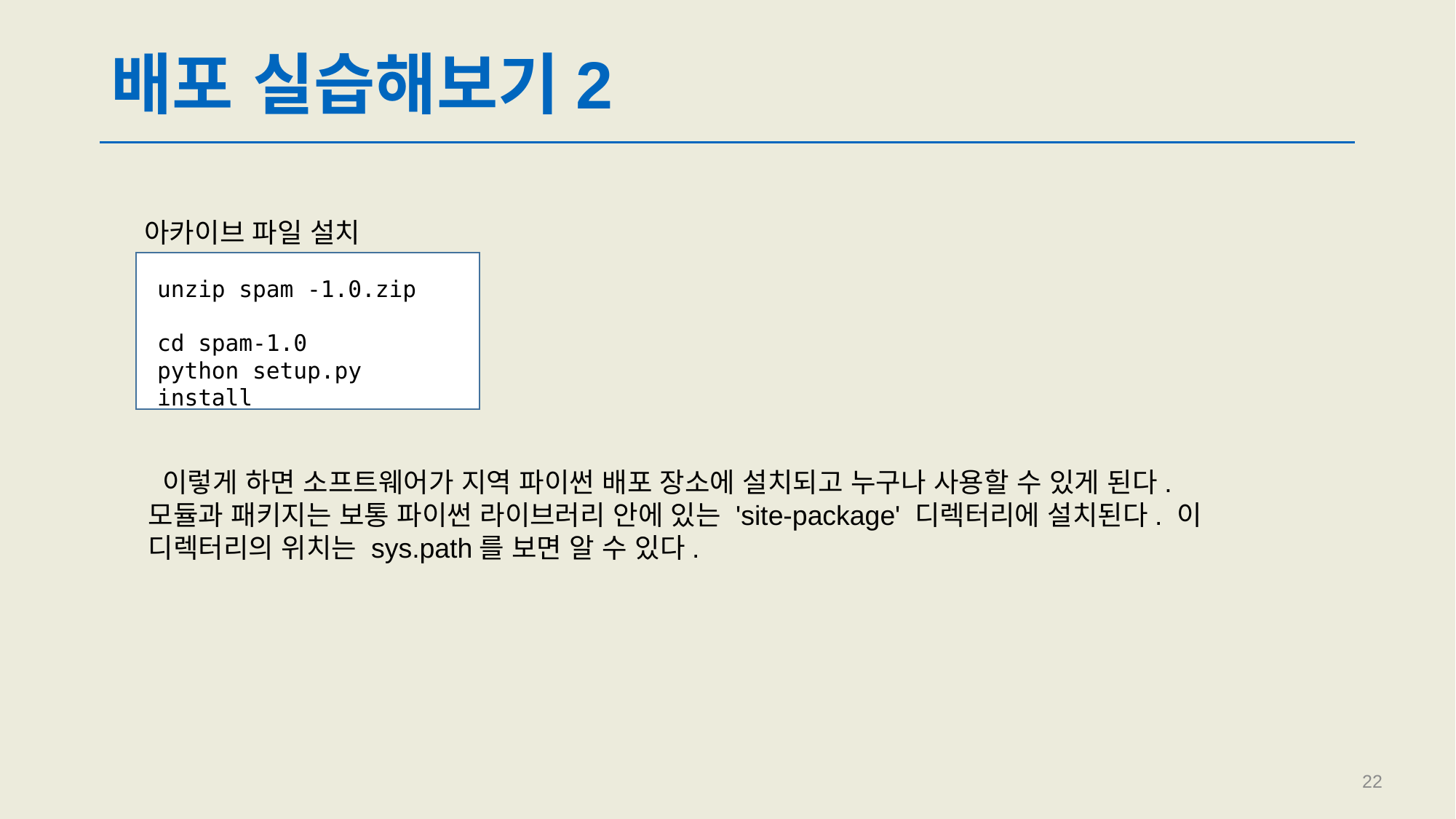

# 배포 실습해보기2
아카이브 파일 설치
unzip spam -1.0.zip

cd spam-1.0
python setup.py install
 이렇게 하면 소프트웨어가 지역 파이썬 배포 장소에 설치되고 누구나 사용할 수 있게 된다. 모듈과 패키지는 보통 파이썬 라이브러리 안에 있는 'site-package' 디렉터리에 설치된다. 이 디렉터리의 위치는 sys.path를 보면 알 수 있다.
22